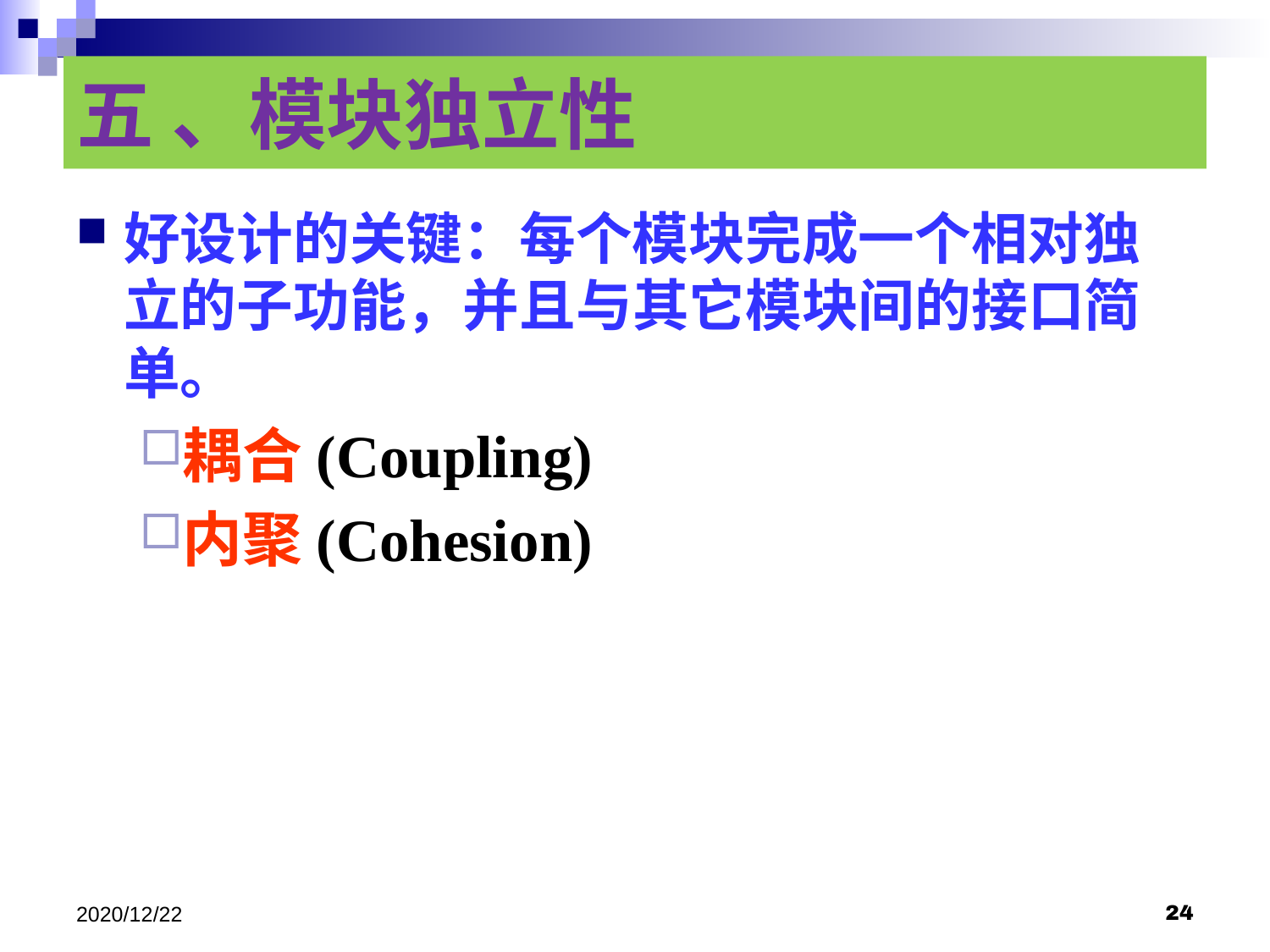

# 五 、模块独立性
好设计的关键：每个模块完成一个相对独立的子功能，并且与其它模块间的接口简单。
耦合(Coupling)
内聚(Cohesion)
2020/12/22
24